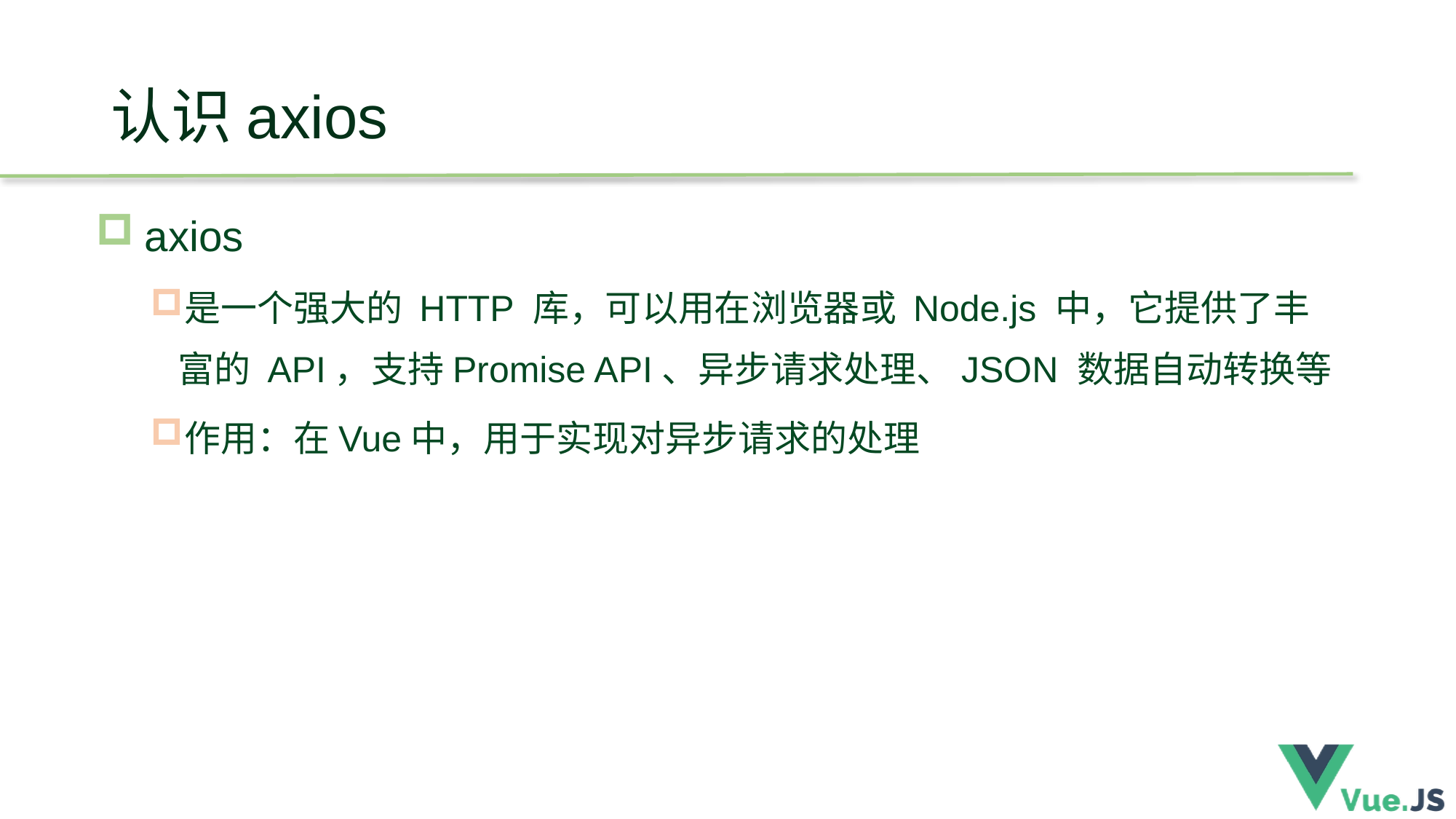

# 认识axios
 axios
是一个强大的 HTTP 库，可以用在浏览器或 Node.js 中，它提供了丰富的 API，支持Promise API、异步请求处理、JSON 数据自动转换等
作用：在Vue中，用于实现对异步请求的处理